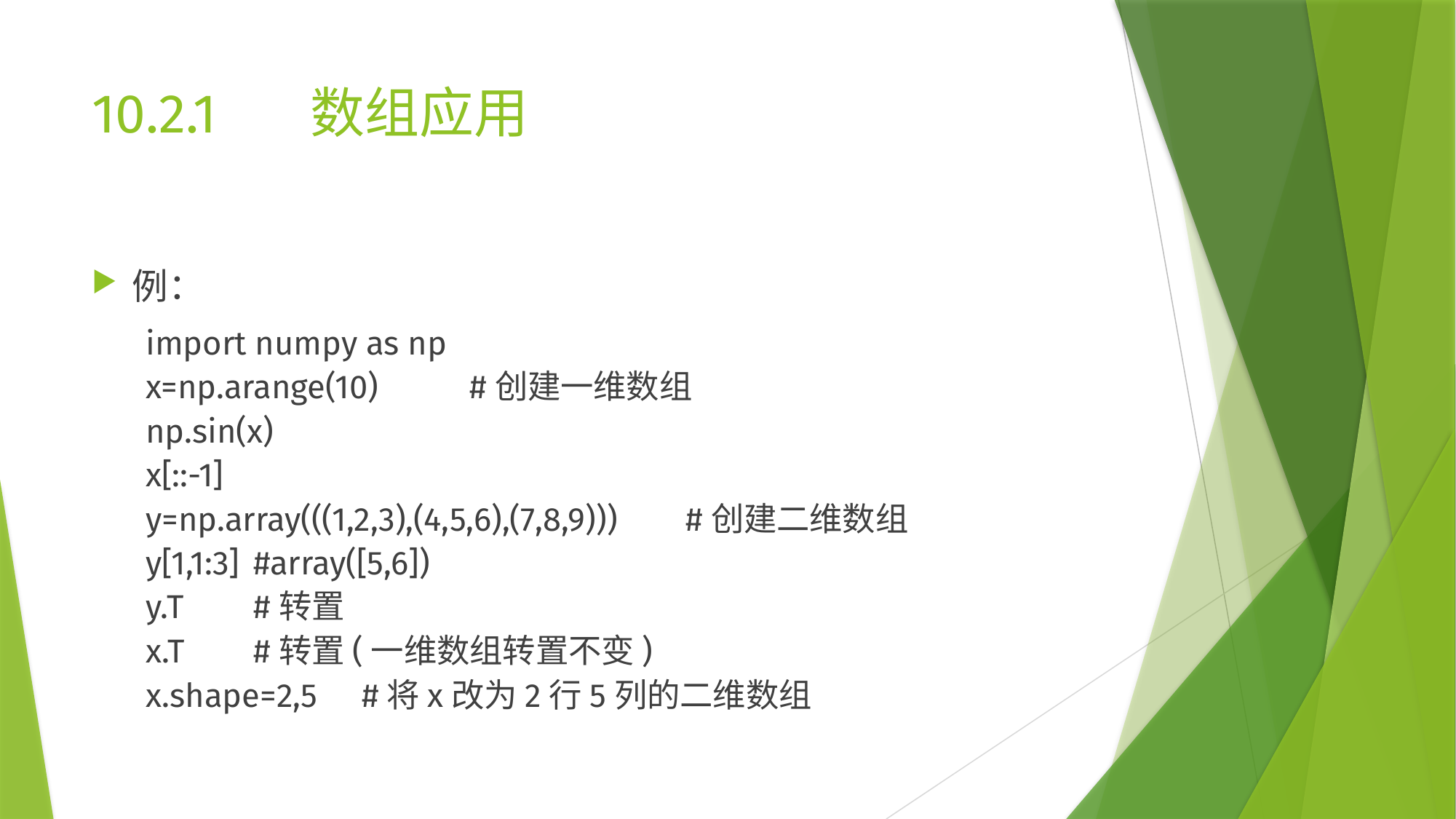

# 10.2.1	数组应用
例：
import numpy as np
x=np.arange(10)						#创建一维数组
np.sin(x)
x[::-1]
y=np.array(((1,2,3),(4,5,6),(7,8,9)))	#创建二维数组
y[1,1:3]								#array([5,6])
y.T										#转置
x.T										#转置(一维数组转置不变)
x.shape=2,5							#将x改为2行5列的二维数组